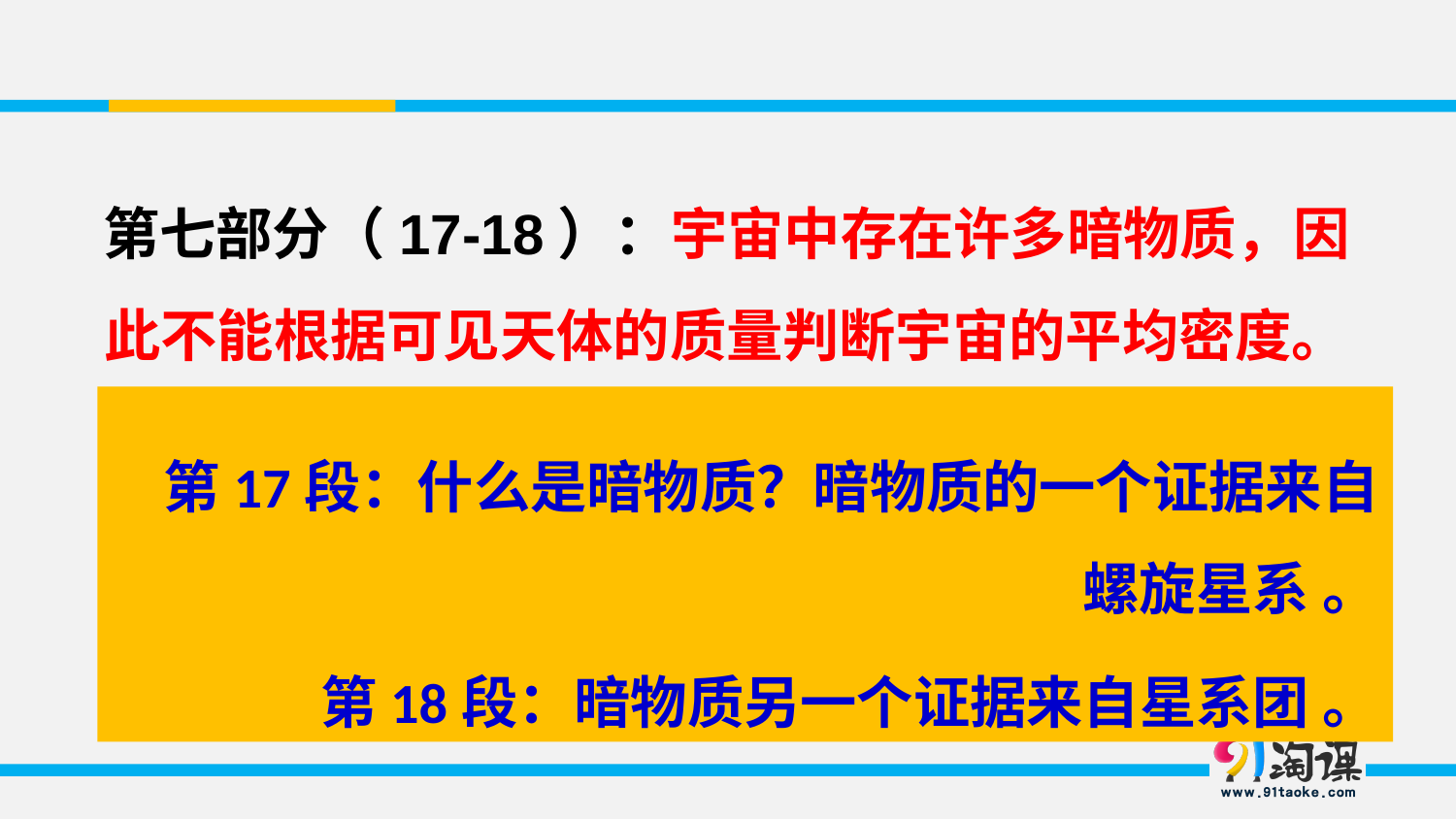

第七部分（17-18）：宇宙中存在许多暗物质，因此不能根据可见天体的质量判断宇宙的平均密度。
第17段：什么是暗物质？暗物质的一个证据来自螺旋星系 。
第18段：暗物质另一个证据来自星系团 。